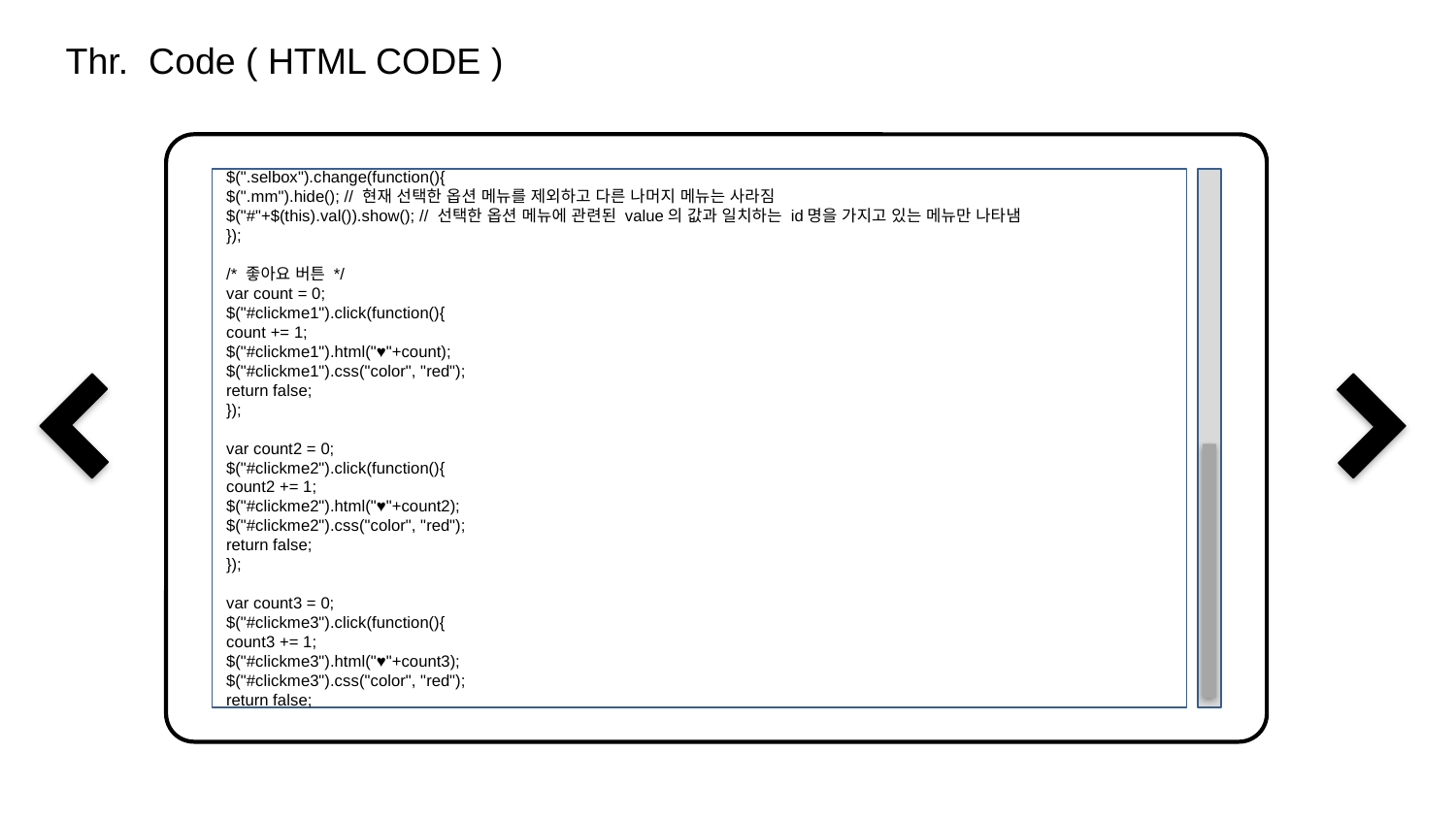

Thr.  Code ( HTML CODE )

$(".selbox").change(function(){
$(".mm").hide(); // 현재 선택한 옵션 메뉴를 제외하고 다른 나머지 메뉴는 사라짐
$("#"+$(this).val()).show(); // 선택한 옵션 메뉴에 관련된 value의 값과 일치하는 id명을 가지고 있는 메뉴만 나타냄
});
/* 좋아요 버튼 */
var count = 0;
$("#clickme1").click(function(){
count += 1;
$("#clickme1").html("♥"+count);
$("#clickme1").css("color", "red");
return false;
});
var count2 = 0;
$("#clickme2").click(function(){
count2 += 1;
$("#clickme2").html("♥"+count2);
$("#clickme2").css("color", "red");
return false;
});
var count3 = 0;
$("#clickme3").click(function(){
count3 += 1;
$("#clickme3").html("♥"+count3);
$("#clickme3").css("color", "red");
return false;